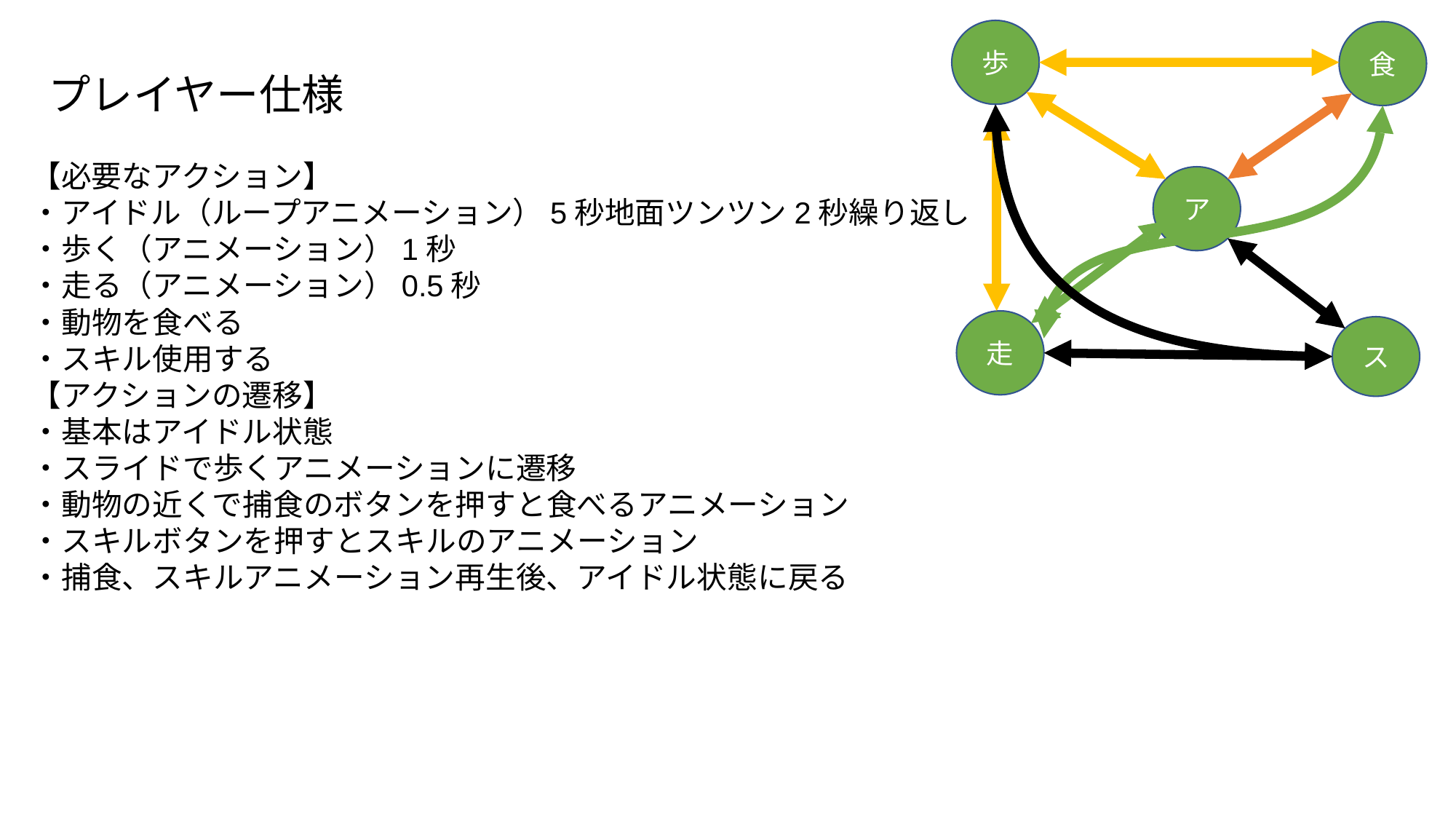

歩
食
プレイヤー仕様
【必要なアクション】
・アイドル（ループアニメーション）5秒地面ツンツン2秒繰り返し
・歩く（アニメーション）1秒
・走る（アニメーション）0.5秒
・動物を食べる
・スキル使用する
【アクションの遷移】
・基本はアイドル状態
・スライドで歩くアニメーションに遷移
・動物の近くで捕食のボタンを押すと食べるアニメーション
・スキルボタンを押すとスキルのアニメーション
・捕食、スキルアニメーション再生後、アイドル状態に戻る
ア
走
ス